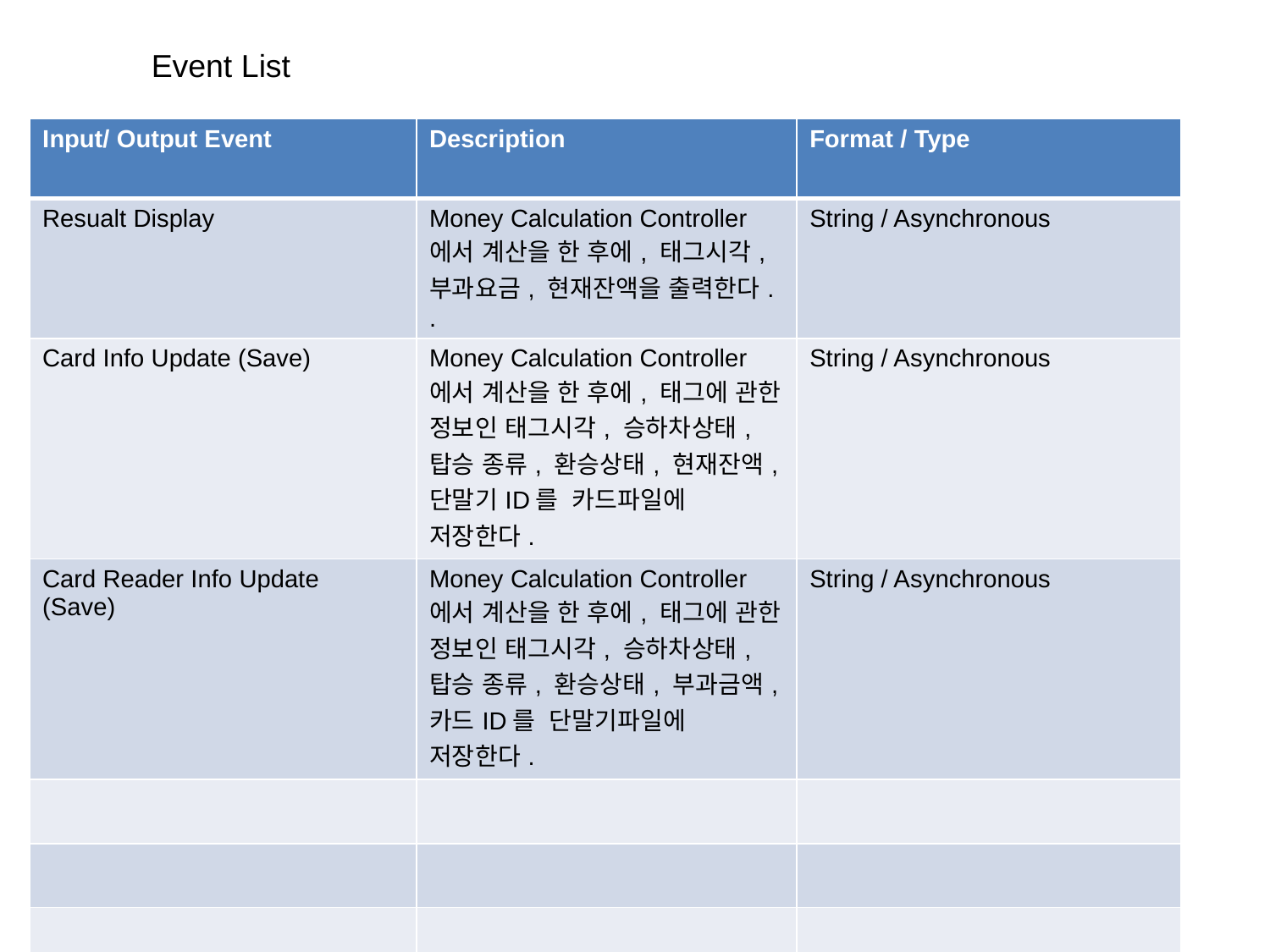

Event List
| Input/ Output Event | Description | Format / Type |
| --- | --- | --- |
| Resualt Display | Money Calculation Controller에서 계산을 한 후에, 태그시각, 부과요금, 현재잔액을 출력한다. . | String / Asynchronous |
| Card Info Update (Save) | Money Calculation Controller에서 계산을 한 후에, 태그에 관한 정보인 태그시각, 승하차상태, 탑승 종류, 환승상태, 현재잔액, 단말기ID를 카드파일에 저장한다. | String / Asynchronous |
| Card Reader Info Update (Save) | Money Calculation Controller에서 계산을 한 후에, 태그에 관한 정보인 태그시각, 승하차상태, 탑승 종류, 환승상태, 부과금액, 카드ID를 단말기파일에 저장한다. | String / Asynchronous |
|  |  |  |
|  |  |  |
|  |  |  |